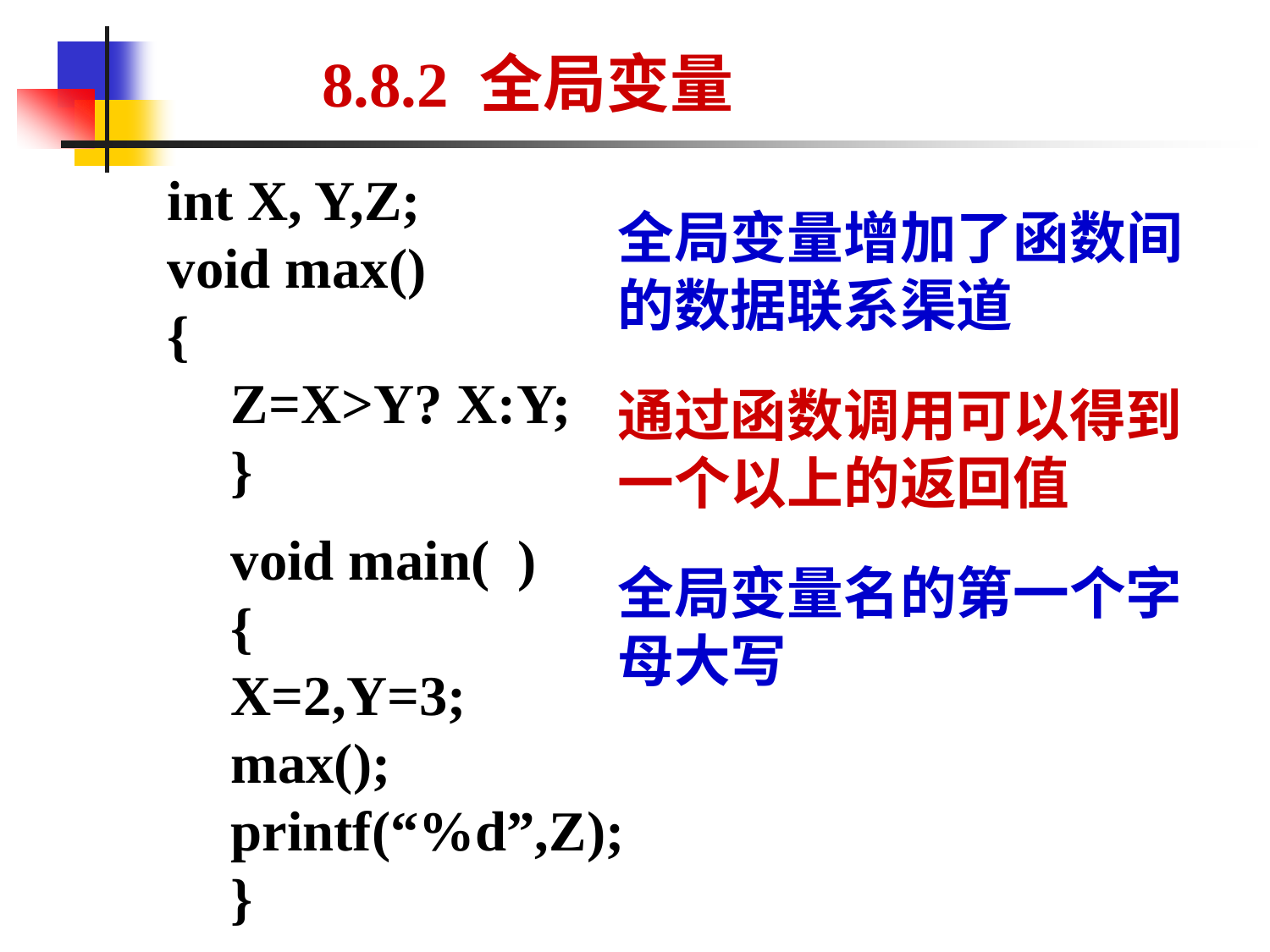

8.8.2 全局变量
int X, Y,Z;
void max()
{
Z=X>Y? X:Y;
}

void main(  )
{
X=2,Y=3;
max();
printf(“%d”,Z);
}
全局变量增加了函数间的数据联系渠道

通过函数调用可以得到一个以上的返回值

全局变量名的第一个字母大写